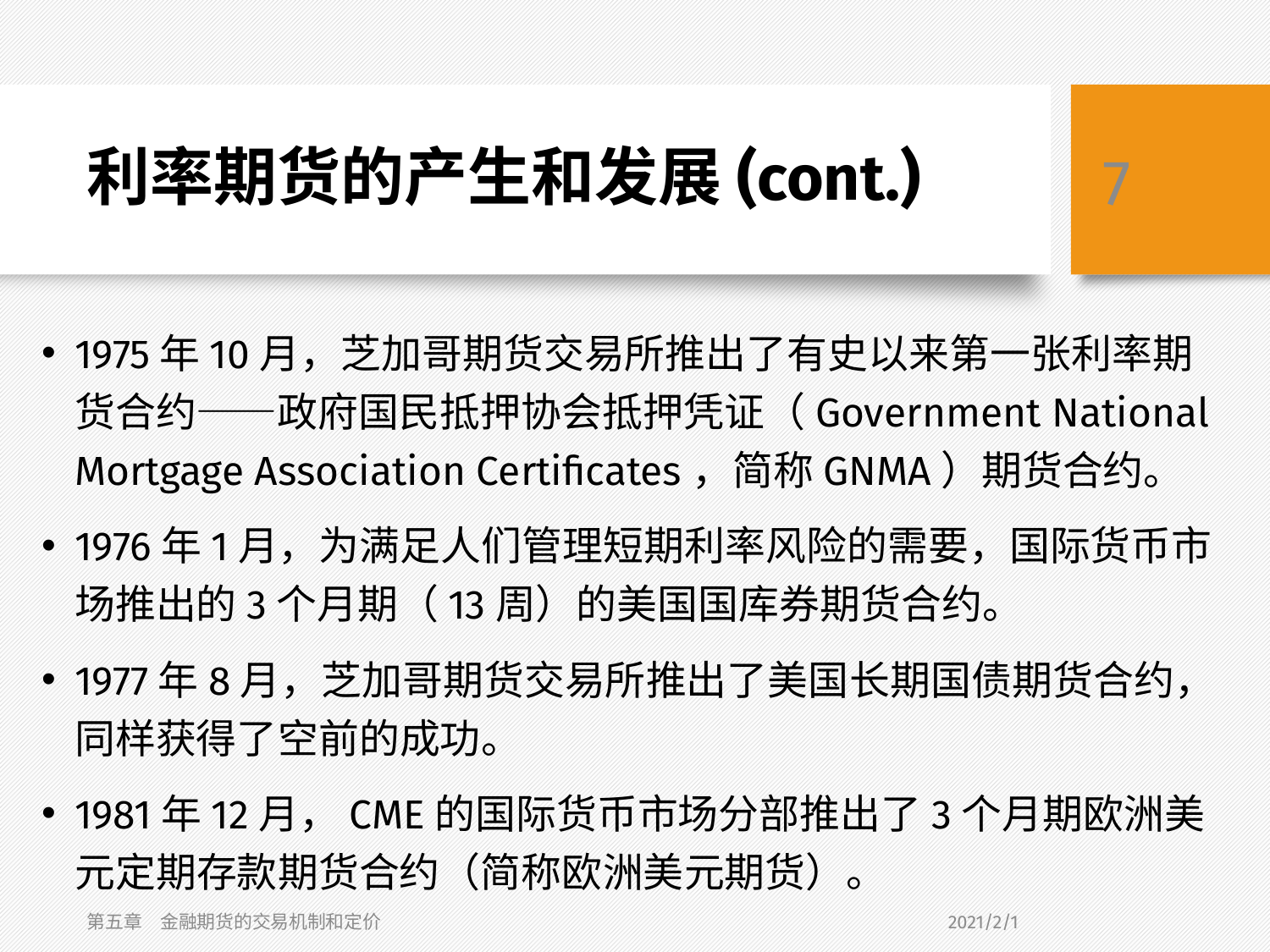

# 利率期货的产生和发展(cont.)
7
1975年10月，芝加哥期货交易所推出了有史以来第一张利率期货合约——政府国民抵押协会抵押凭证（Government National Mortgage Association Certificates，简称GNMA）期货合约。
1976年1月，为满足人们管理短期利率风险的需要，国际货币市场推出的3个月期（13周）的美国国库券期货合约。
1977年8月，芝加哥期货交易所推出了美国长期国债期货合约，同样获得了空前的成功。
1981年12月，CME的国际货币市场分部推出了3个月期欧洲美元定期存款期货合约（简称欧洲美元期货）。
2021/2/1
第五章　金融期货的交易机制和定价